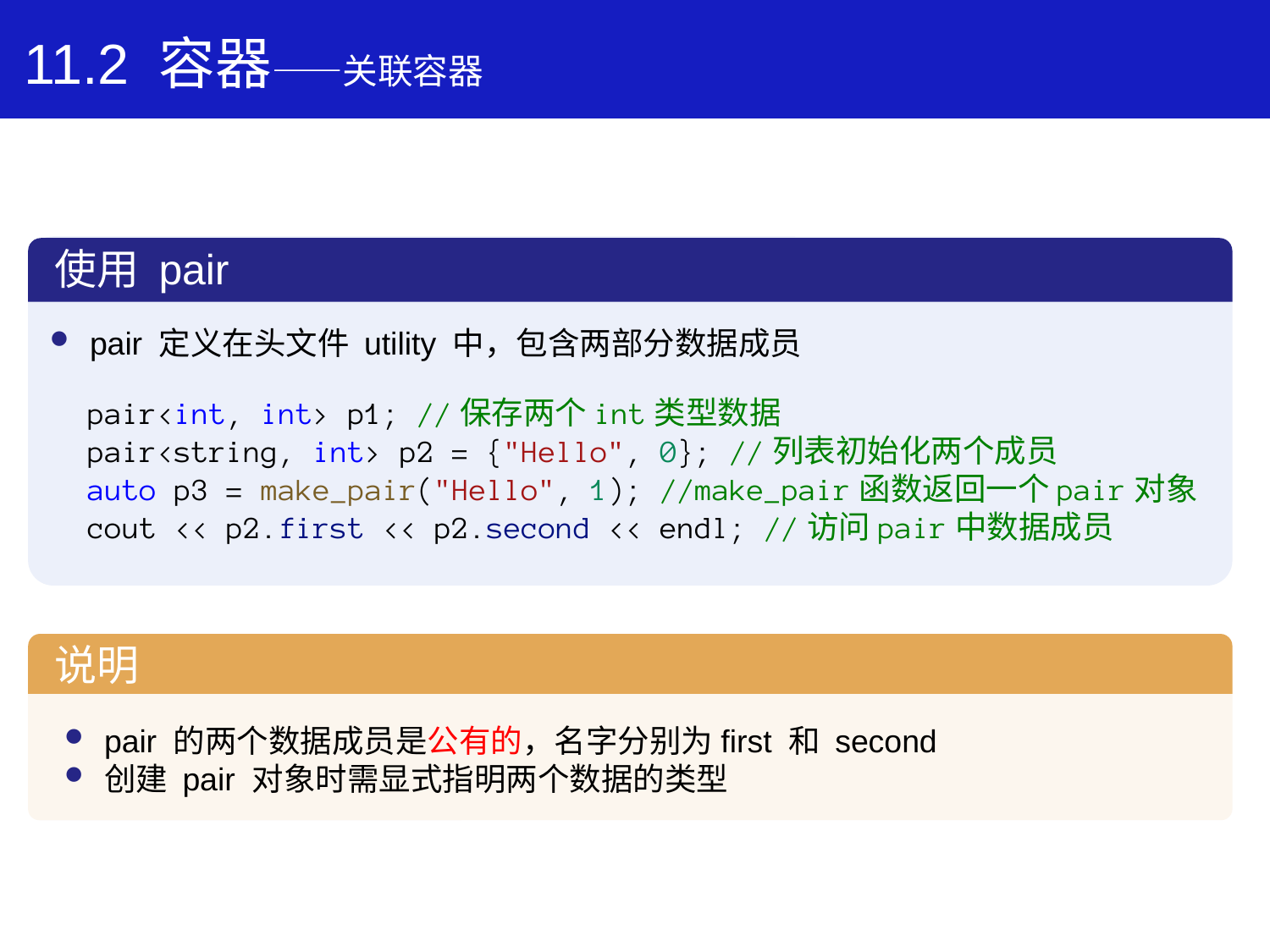

11.2 容器——关联容器
使用 pair

pair 定义在头文件 utility 中，包含两部分数据成员
pair<int, int> p1; //保存两个int类型数据
pair<string, int> p2 = {"Hello", 0}; //列表初始化两个成员
auto p3 = make_pair("Hello", 1); //make_pair函数返回一个pair对象
cout << p2.first << p2.second << endl; //访问pair中数据成员
说明

pair 的两个数据成员是公有的，名字分别为first 和 second
创建 pair 对象时需显式指明两个数据的类型
33